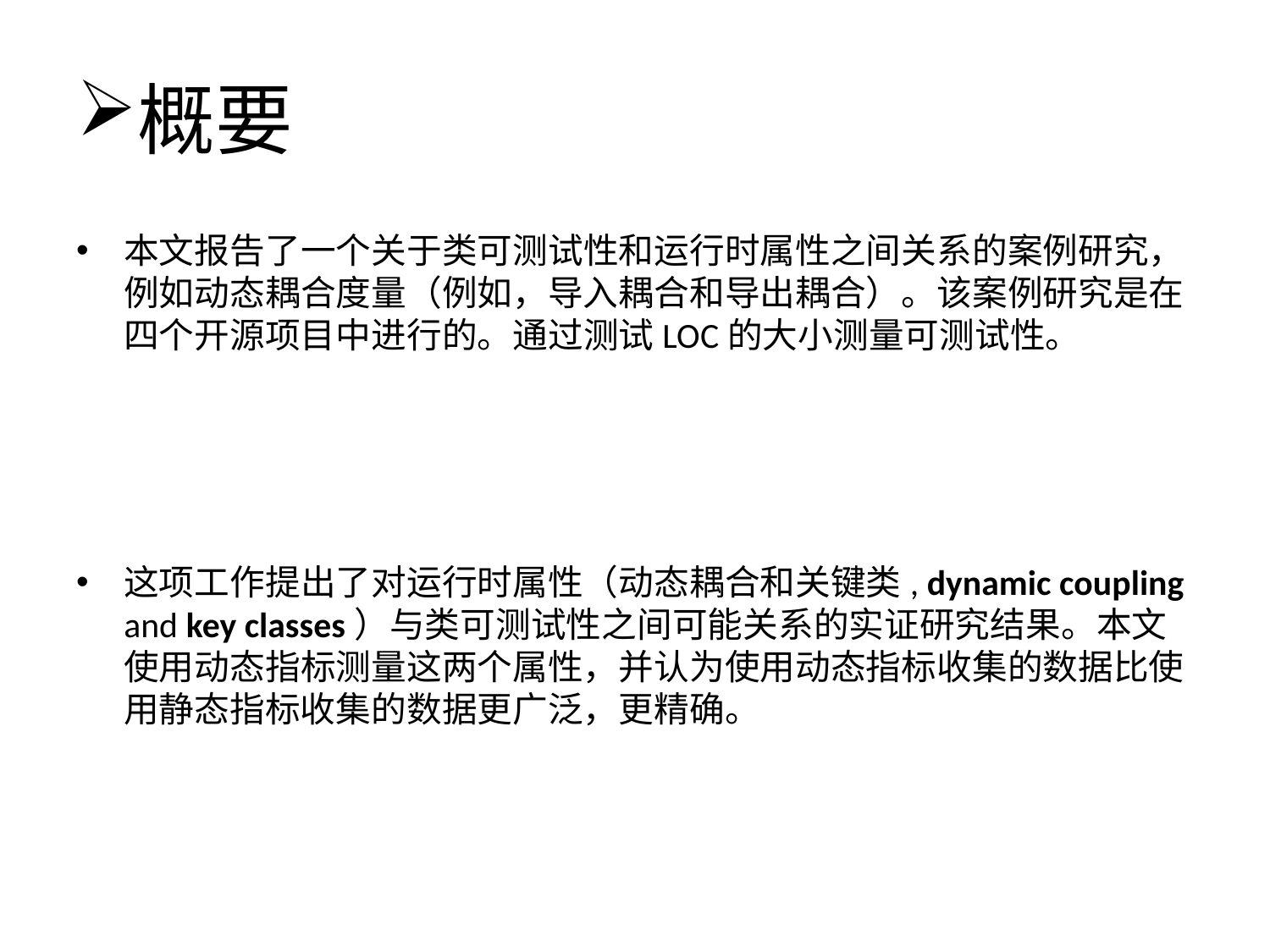

# 概要
本文报告了一个关于类可测试性和运行时属性之间关系的案例研究，例如动态耦合度量（例如，导入耦合和导出耦合）。该案例研究是在四个开源项目中进行的。通过测试LOC的大小测量可测试性。

这项工作提出了对运行时属性（动态耦合和关键类, dynamic coupling and key classes）与类可测试性之间可能关系的实证研究结果。本文使用动态指标测量这两个属性，并认为使用动态指标收集的数据比使用静态指标收集的数据更广泛，更精确。